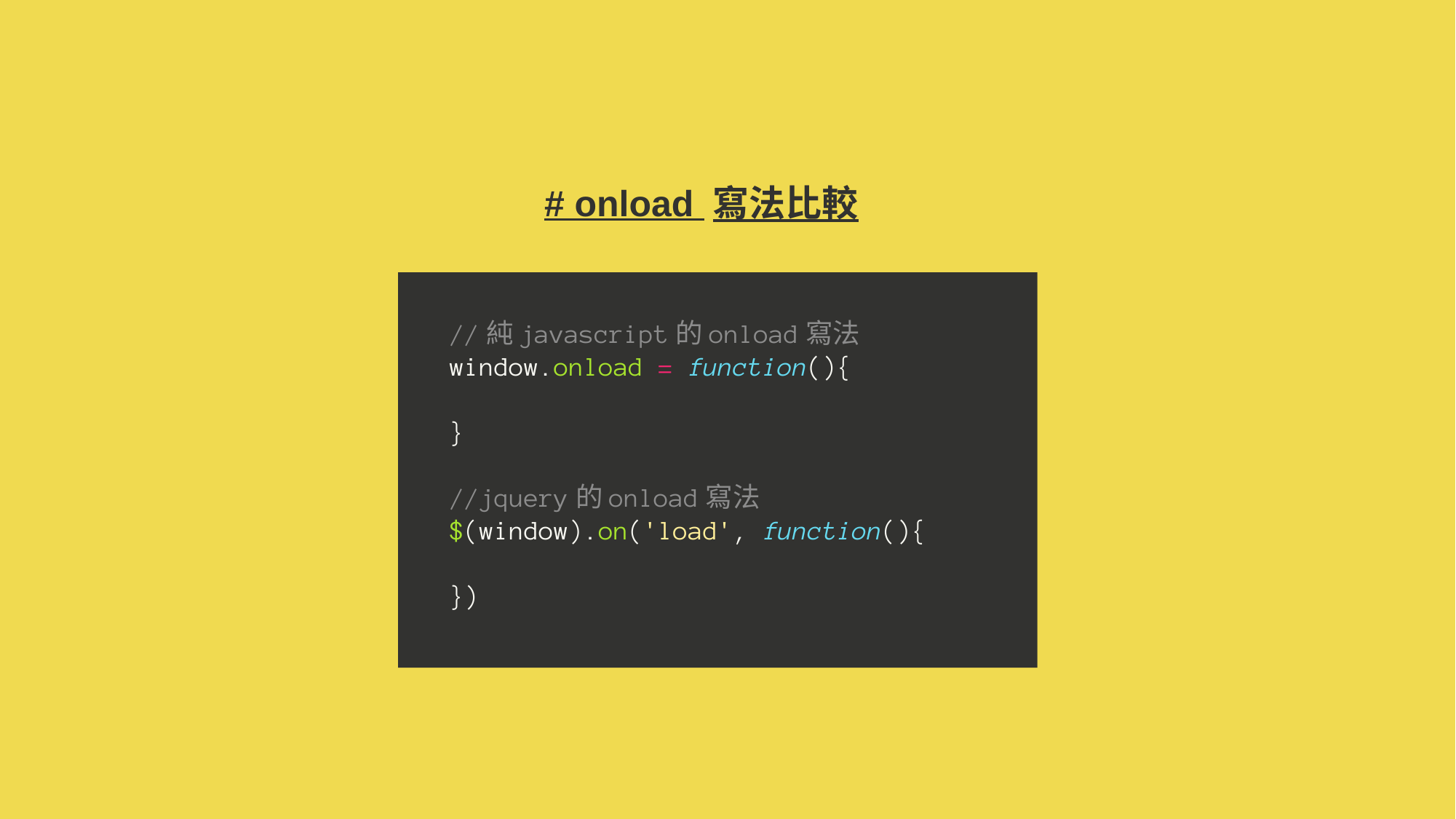

# # onload 寫法比較

//純javascript的onload寫法
window.onload = function(){
}
//jquery的onload寫法
$(window).on('load', function(){
})